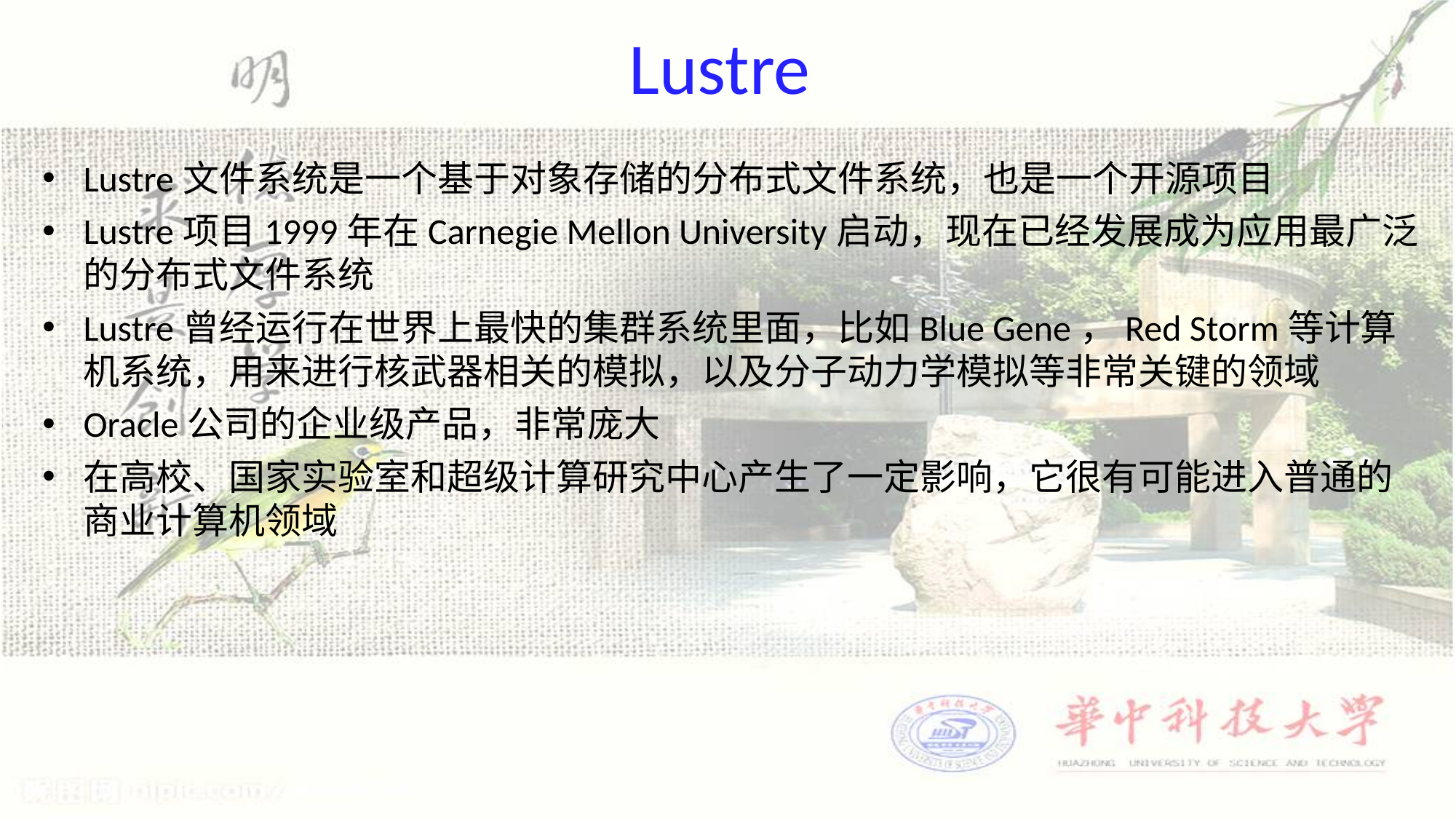

# Lustre
Lustre文件系统是一个基于对象存储的分布式文件系统，也是一个开源项目
Lustre项目1999年在Carnegie Mellon University启动，现在已经发展成为应用最广泛的分布式文件系统
Lustre曾经运行在世界上最快的集群系统里面，比如Blue Gene，Red Storm等计算机系统，用来进行核武器相关的模拟，以及分子动力学模拟等非常关键的领域
Oracle公司的企业级产品，非常庞大
在高校、国家实验室和超级计算研究中心产生了一定影响，它很有可能进入普通的商业计算机领域